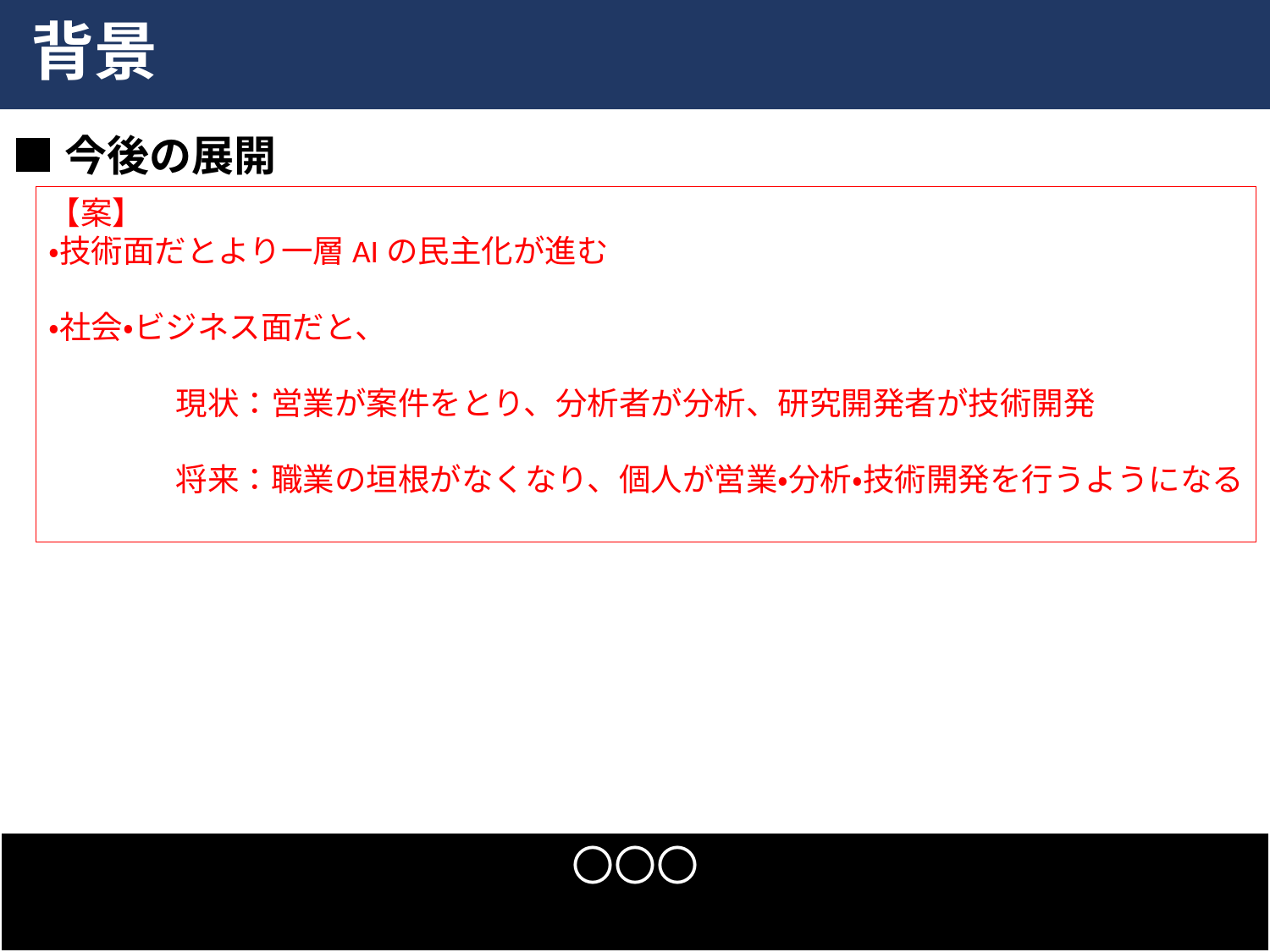

# 背景
■今後の展開
【案】
・技術面だとより一層AIの民主化が進む

・社会・ビジネス面だと、

	現状：営業が案件をとり、分析者が分析、研究開発者が技術開発

	将来：職業の垣根がなくなり、個人が営業・分析・技術開発を行うようになる

〇〇〇